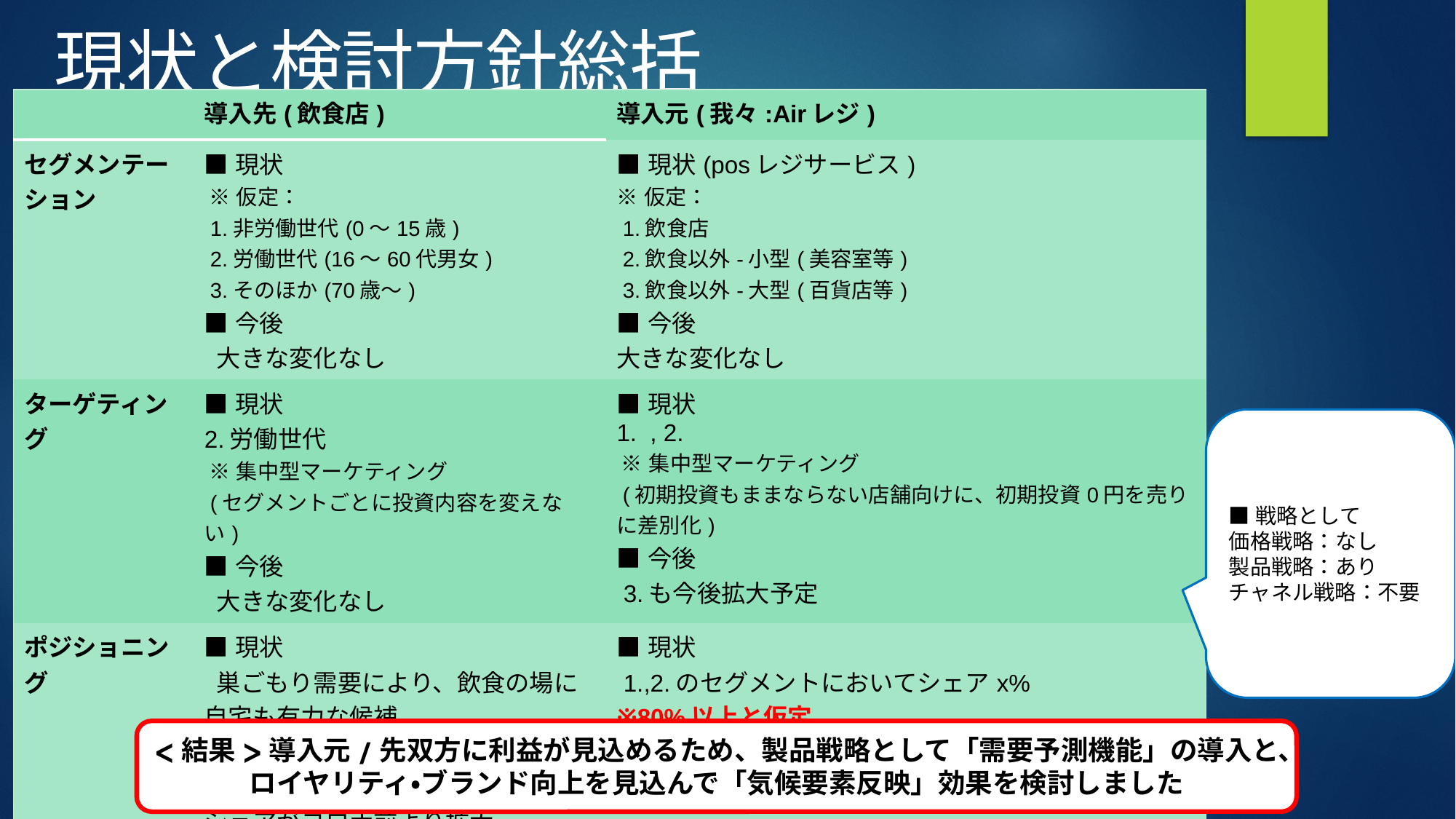

現状と検討方針総括
|  | 導入先(飲食店) | 導入元(我々:Airレジ) |
| --- | --- | --- |
| セグメンテーション | ■現状 ※仮定： 1.非労働世代(0～15歳) 2.労働世代(16～60代男女) 3.そのほか(70歳～) ■今後 大きな変化なし | ■現状(posレジサービス) ※仮定： 1.飲食店 2.飲食以外-小型(美容室等) 3.飲食以外-大型(百貨店等) ■今後 大きな変化なし |
| ターゲティング | ■現状 2.労働世代 ※集中型マーケティング (セグメントごとに投資内容を変えない) ■今後 大きな変化なし | ■現状 1. , 2. ※集中型マーケティング (初期投資もままならない店舗向けに、初期投資0円を売りに差別化) ■今後 3.も今後拡大予定 |
| ポジショニング | ■現状 巣ごもり需要により、飲食の場に自宅も有力な候補 ■今後 需要は戻るが、”配達”サービスのシェアがコロナ前より拡大 | ■現状 1.,2.のセグメントにおいてシェアx% ※80%以上と仮定 ■今後 コロナの影響もあり、ターゲティング対象の減少 |
■戦略として
価格戦略：なし
製品戦略：あり
チャネル戦略：不要
<結果>導入元/先双方に利益が見込めるため、製品戦略として「需要予測機能」の導入と、
ロイヤリティ・ブランド向上を見込んで「気候要素反映」効果を検討しました